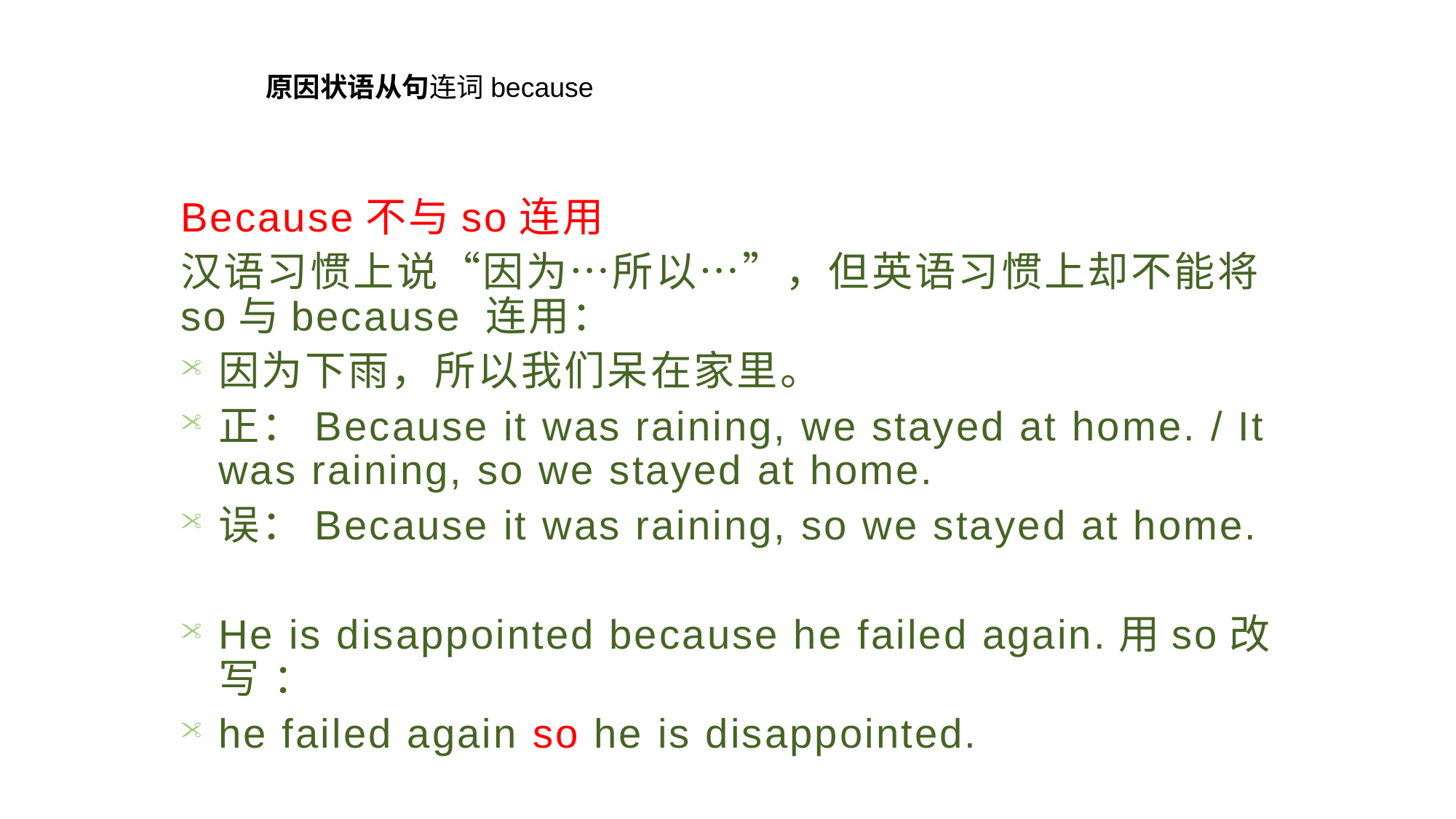

原因状语从句连词because
Because不与so连用
汉语习惯上说“因为…所以…”，但英语习惯上却不能将 so与because 连用：
因为下雨，所以我们呆在家里。
正：Because it was raining, we stayed at home. / It was raining, so we stayed at home.
误：Because it was raining, so we stayed at home.

He is disappointed because he failed again.用so改写 ：
he failed again so he is disappointed.